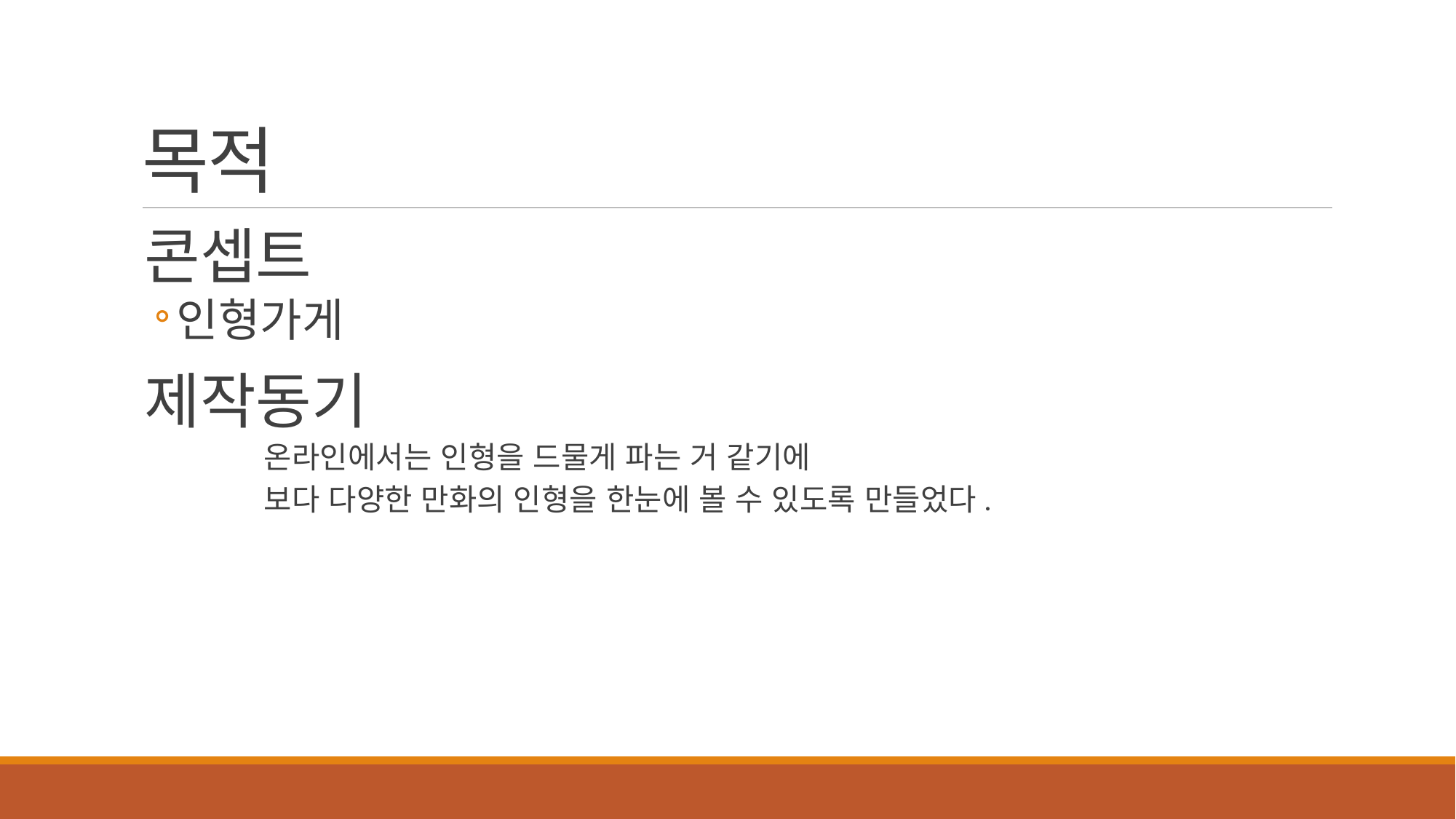

# 목적
콘셉트
인형가게
제작동기
	온라인에서는 인형을 드물게 파는 거 같기에
	보다 다양한 만화의 인형을 한눈에 볼 수 있도록 만들었다.